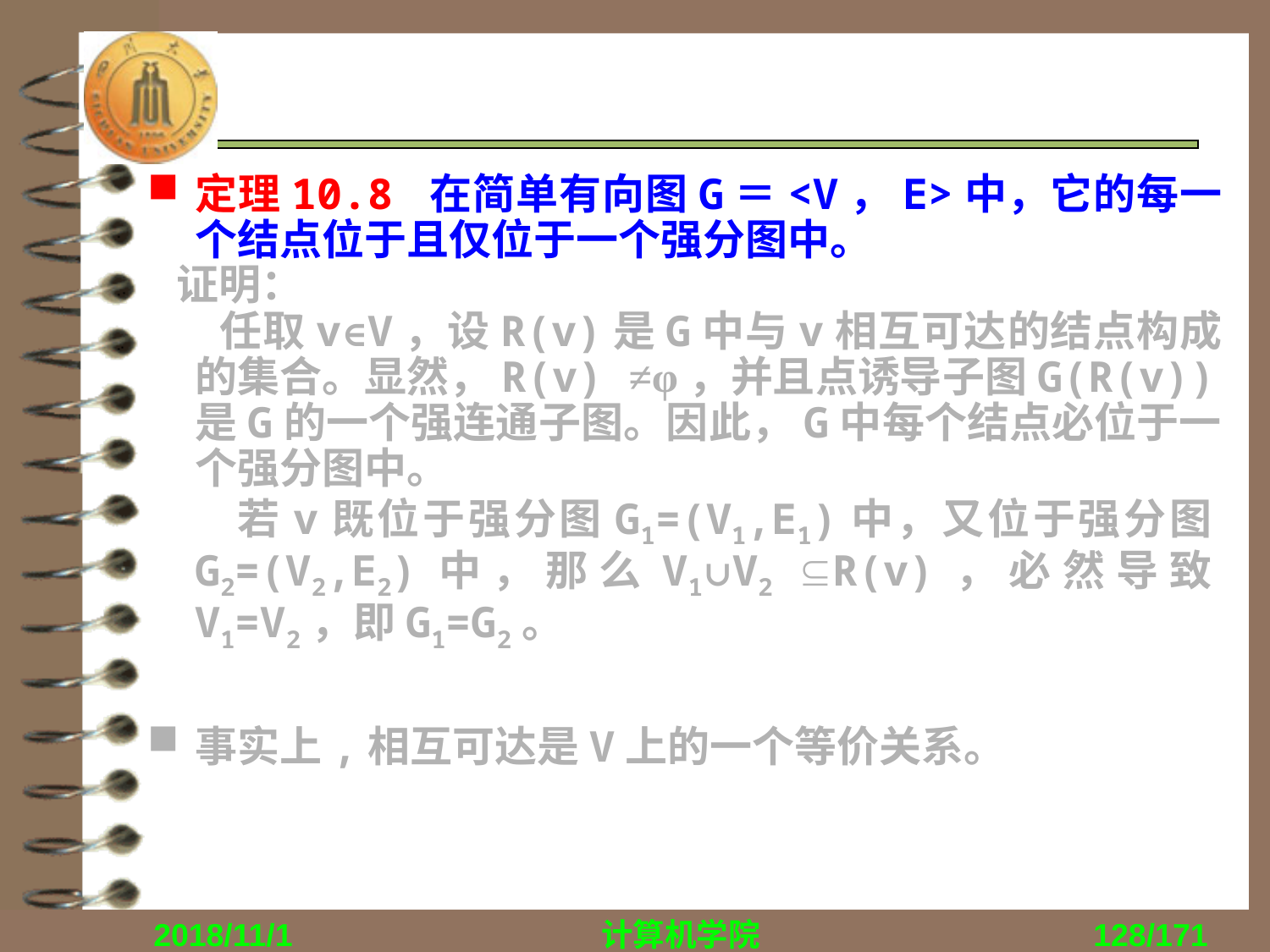

定理10.8 在简单有向图G＝<V，E>中，它的每一个结点位于且仅位于一个强分图中。
  证明：
      任取v∈V，设R(v)是G中与v相互可达的结点构成的集合。显然，R(v) ≠φ，并且点诱导子图G(R(v))是G的一个强连通子图。因此，G中每个结点必位于一个强分图中。
      若v既位于强分图G1=(V1,E1)中，又位于强分图G2=(V2,E2)中，那么V1∪V2 ⊆R(v)，必然导致V1=V2，即G1=G2。

事实上,相互可达是V上的一个等价关系。
2018/11/1
计算机学院
128/171